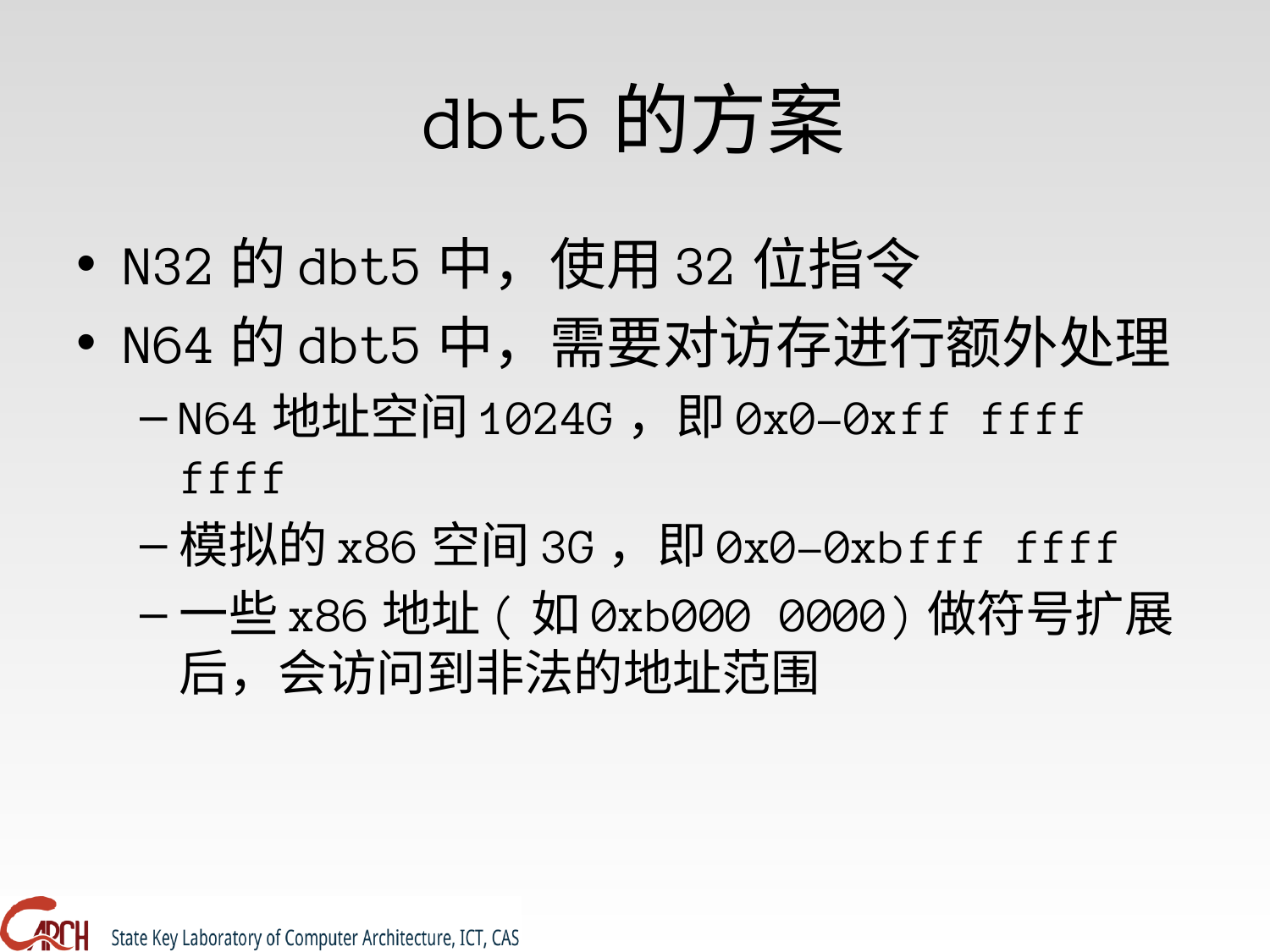

# dbt5的方案
N32的dbt5中，使用32位指令
N64的dbt5中，需要对访存进行额外处理
N64地址空间1024G，即0x0-0xff ffff ffff
模拟的x86空间3G，即0x0-0xbfff ffff
一些x86地址(如0xb000 0000)做符号扩展后，会访问到非法的地址范围